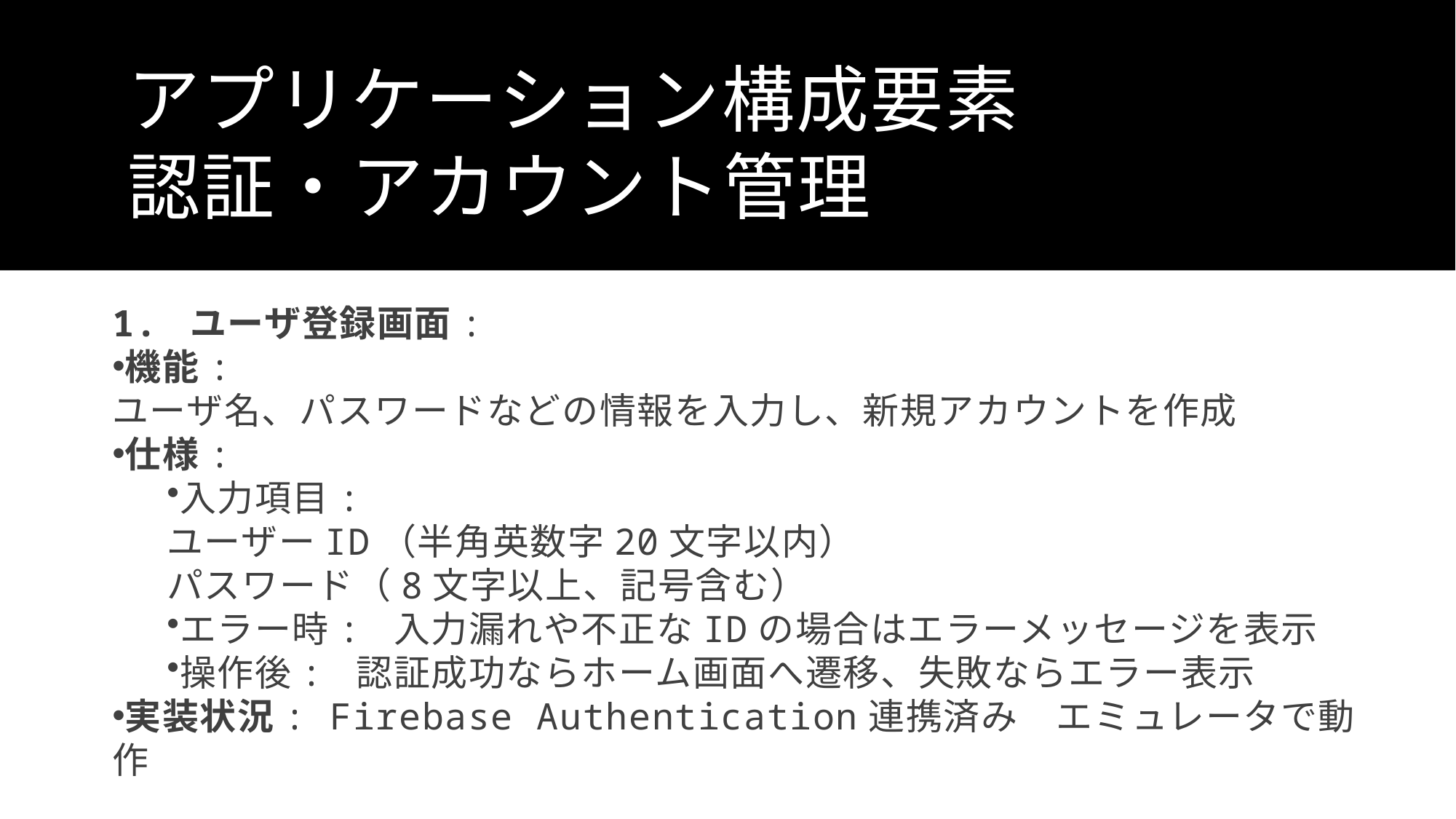

# アプリケーション構成要素 認証・アカウント管理
1. ユーザ登録画面:
機能:
ユーザ名、パスワードなどの情報を入力し、新規アカウントを作成
仕様:
入力項目:
ユーザーID（半角英数字20文字以内）
パスワード（8文字以上、記号含む）
エラー時: 入力漏れや不正なIDの場合はエラーメッセージを表示
操作後: 認証成功ならホーム画面へ遷移、失敗ならエラー表示
実装状況: Firebase Authentication連携済み　エミュレータで動作